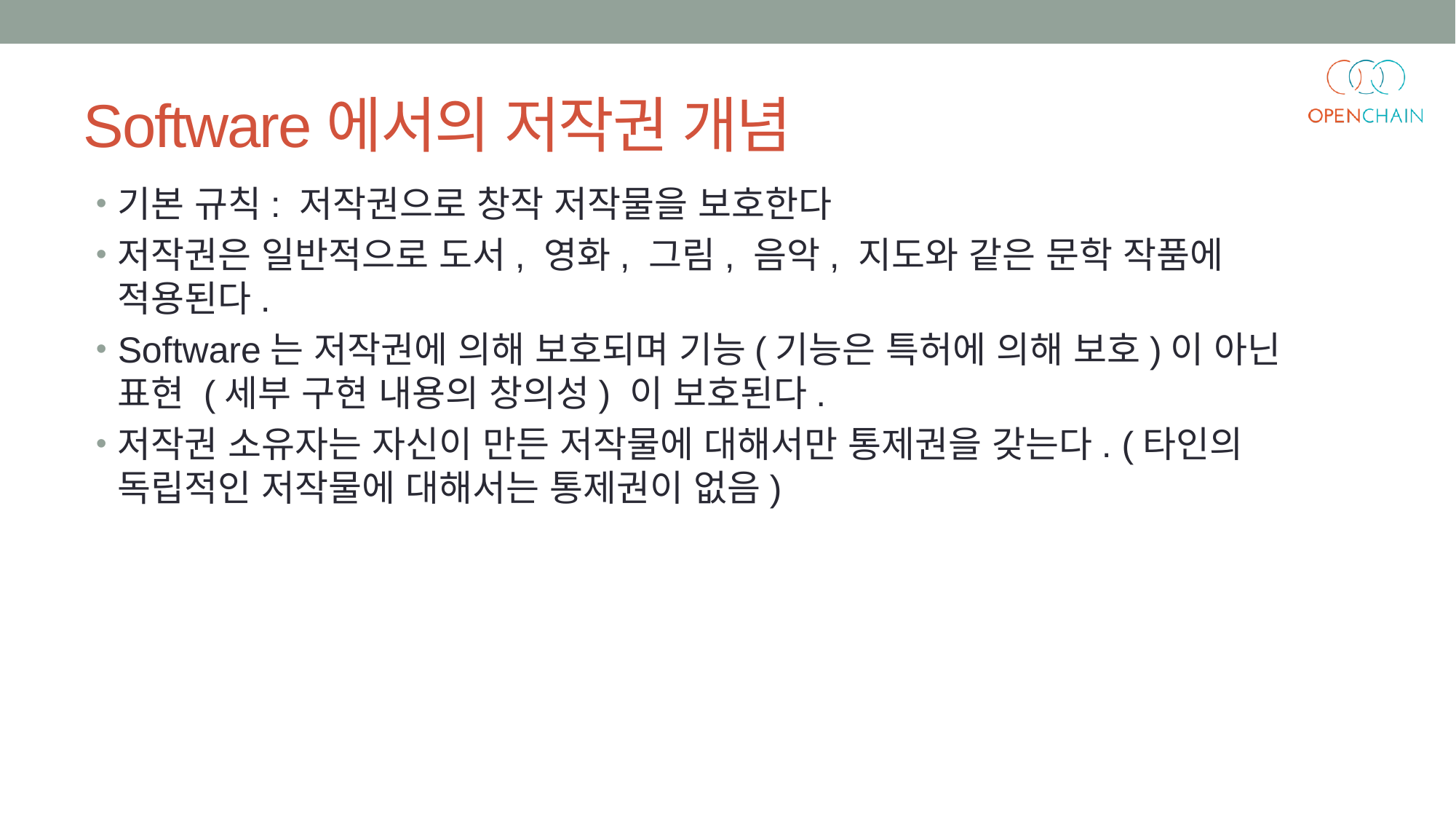

# Software에서의 저작권 개념
기본 규칙: 저작권으로 창작 저작물을 보호한다
저작권은 일반적으로 도서, 영화, 그림, 음악, 지도와 같은 문학 작품에 적용된다.
Software는 저작권에 의해 보호되며 기능(기능은 특허에 의해 보호)이 아닌 표현 (세부 구현 내용의 창의성) 이 보호된다.
저작권 소유자는 자신이 만든 저작물에 대해서만 통제권을 갖는다. (타인의 독립적인 저작물에 대해서는 통제권이 없음)